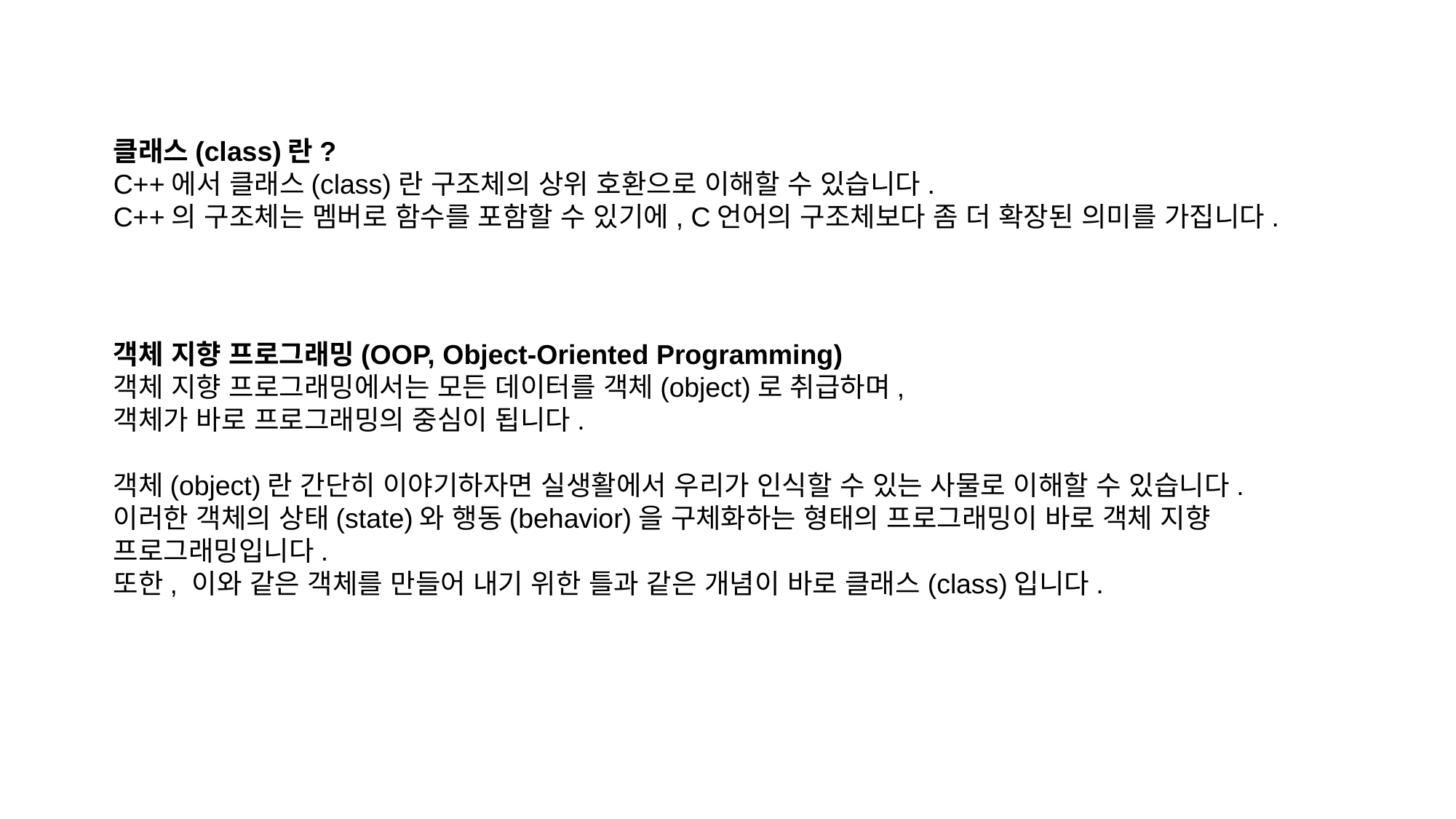

클래스(class)란?
C++에서 클래스(class)란 구조체의 상위 호환으로 이해할 수 있습니다.
C++의 구조체는 멤버로 함수를 포함할 수 있기에, C언어의 구조체보다 좀 더 확장된 의미를 가집니다.
객체 지향 프로그래밍(OOP, Object-Oriented Programming)
객체 지향 프로그래밍에서는 모든 데이터를 객체(object)로 취급하며,
객체가 바로 프로그래밍의 중심이 됩니다.

객체(object)란 간단히 이야기하자면 실생활에서 우리가 인식할 수 있는 사물로 이해할 수 있습니다.
이러한 객체의 상태(state)와 행동(behavior)을 구체화하는 형태의 프로그래밍이 바로 객체 지향 프로그래밍입니다.
또한, 이와 같은 객체를 만들어 내기 위한 틀과 같은 개념이 바로 클래스(class)입니다.